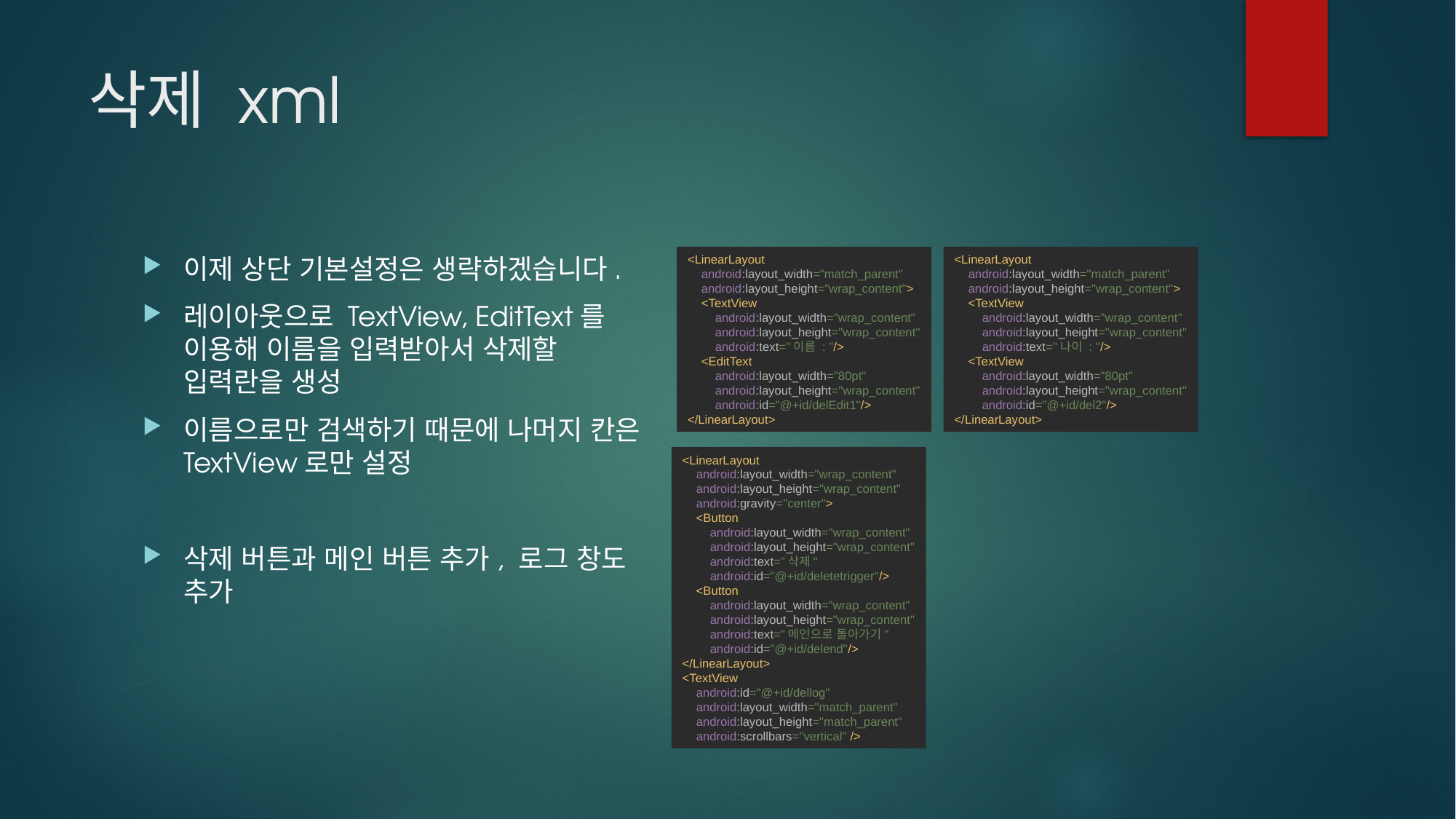

# 삭제 xml

<LinearLayout
    android:layout_width="match_parent"
    android:layout_height="wrap_content">
    <TextView
        android:layout_width="wrap_content"
        android:layout_height="wrap_content"
        android:text="이름 : "/>
    <EditText
        android:layout_width="80pt"
        android:layout_height="wrap_content"
        android:id="@+id/delEdit1"/>
</LinearLayout>
<LinearLayout
    android:layout_width="match_parent"
    android:layout_height="wrap_content">
    <TextView
        android:layout_width="wrap_content"
        android:layout_height="wrap_content"
        android:text="나이 : "/>
    <TextView
        android:layout_width="80pt"
        android:layout_height="wrap_content"
        android:id="@+id/del2"/>
</LinearLayout>
이제 상단 기본설정은 생략하겠습니다.
레이아웃으로 TextView, EditText를 이용해 이름을 입력받아서 삭제할 입력란을 생성
이름으로만 검색하기 때문에 나머지 칸은 TextView로만 설정

삭제 버튼과 메인 버튼 추가, 로그 창도 추가
<LinearLayout
    android:layout_width="wrap_content"
    android:layout_height="wrap_content"
    android:gravity="center">
    <Button
        android:layout_width="wrap_content"
        android:layout_height="wrap_content"
        android:text="삭제"
        android:id="@+id/deletetrigger"/>
    <Button
        android:layout_width="wrap_content"
        android:layout_height="wrap_content"
        android:text="메인으로 돌아가기"
        android:id="@+id/delend"/>
</LinearLayout>
<TextView
    android:id="@+id/dellog"
    android:layout_width="match_parent"
    android:layout_height="match_parent"
    android:scrollbars="vertical" />